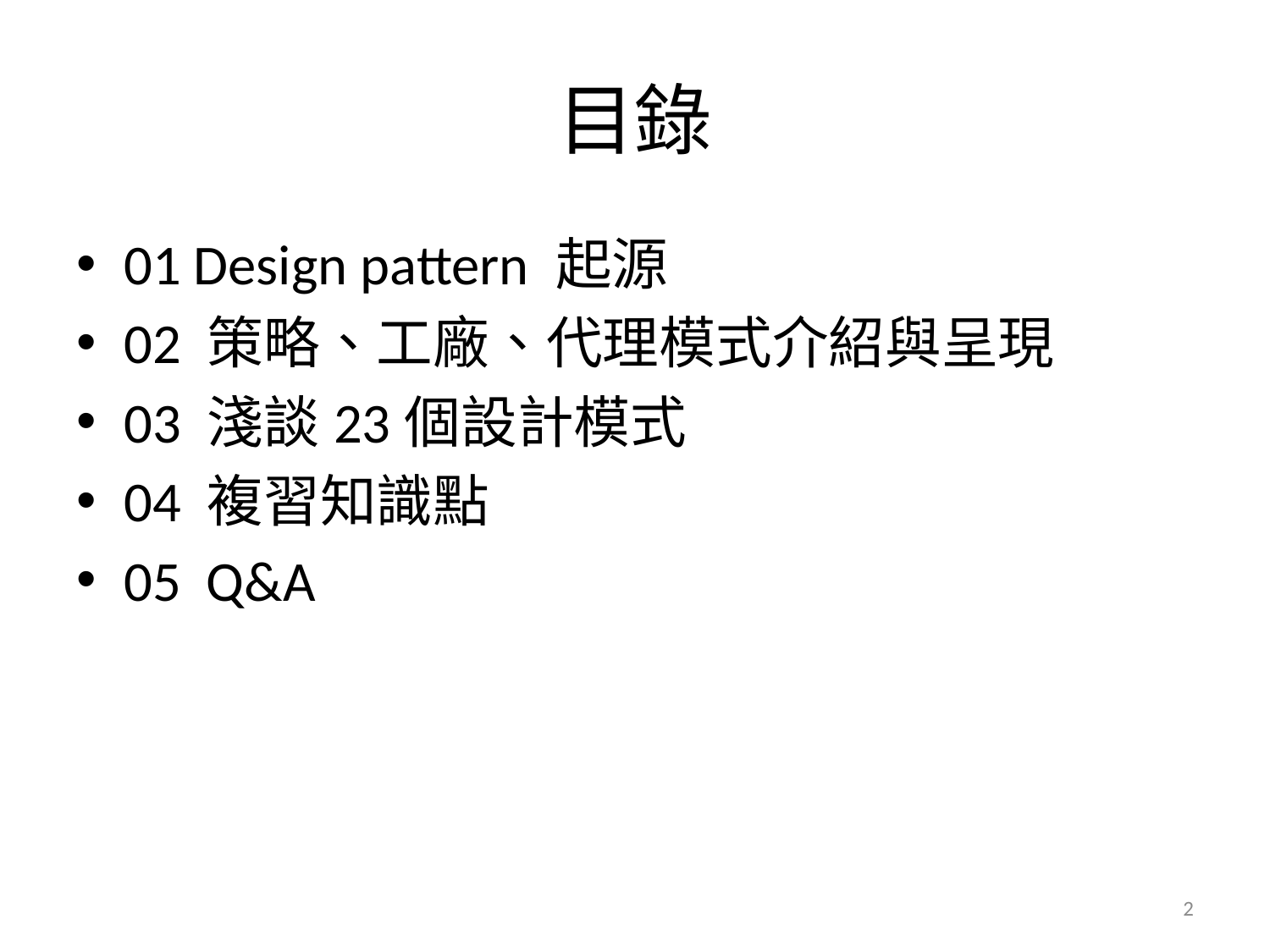

# 目錄
01 Design pattern 起源
02 策略、工廠、代理模式介紹與呈現
03 淺談23個設計模式
04 複習知識點
05  Q&A
2